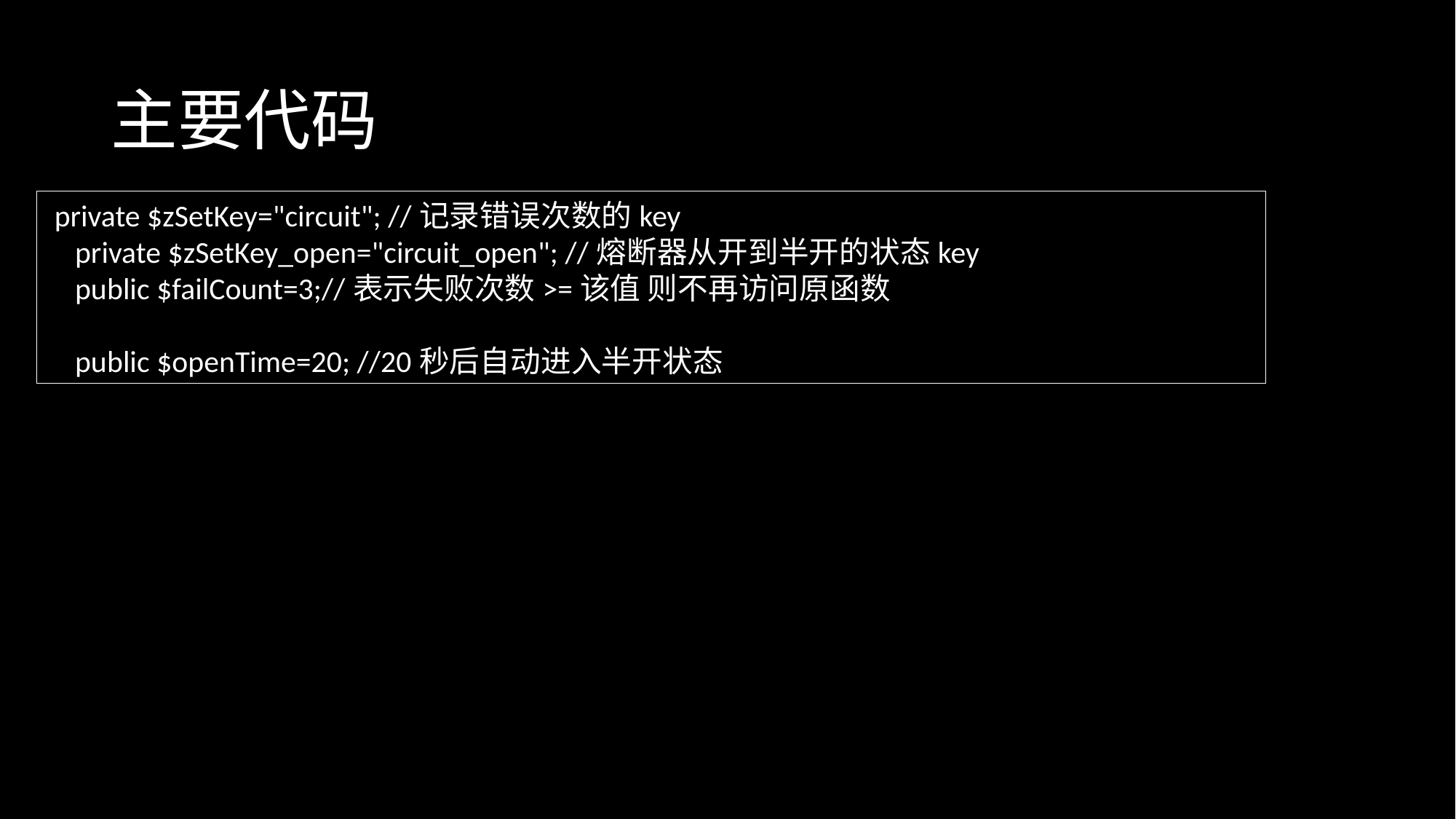

# 主要代码
 private $zSetKey="circuit"; //记录错误次数的key
    private $zSetKey_open="circuit_open"; //熔断器从开到半开的状态key
    public $failCount=3;//表示失败次数>=该值 则不再访问原函数

    public $openTime=20; //20秒后自动进入半开状态